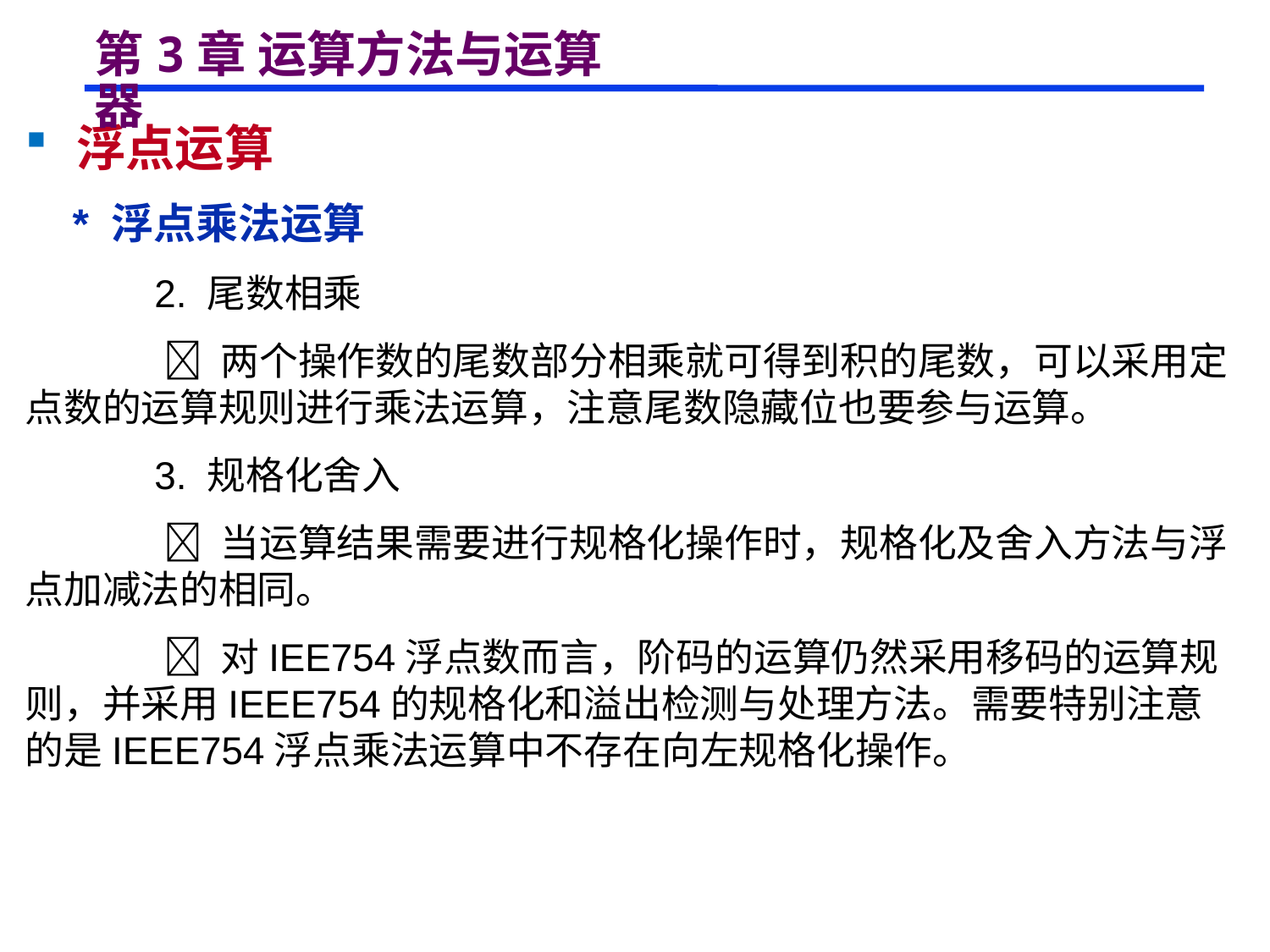

# 第3章 运算方法与运算器
 浮点运算
    * 浮点乘法运算
            2. 尾数相乘
                ♦ 两个操作数的尾数部分相乘就可得到积的尾数，可以采用定点数的运算规则进行乘法运算，注意尾数隐藏位也要参与运算。
            3. 规格化舍入
                ♦ 当运算结果需要进行规格化操作时，规格化及舍入方法与浮点加减法的相同。
                ♦ 对IEE754浮点数而言，阶码的运算仍然采用移码的运算规则，并采用IEEE754的规格化和溢出检测与处理方法。需要特别注意的是IEEE754浮点乘法运算中不存在向左规格化操作。